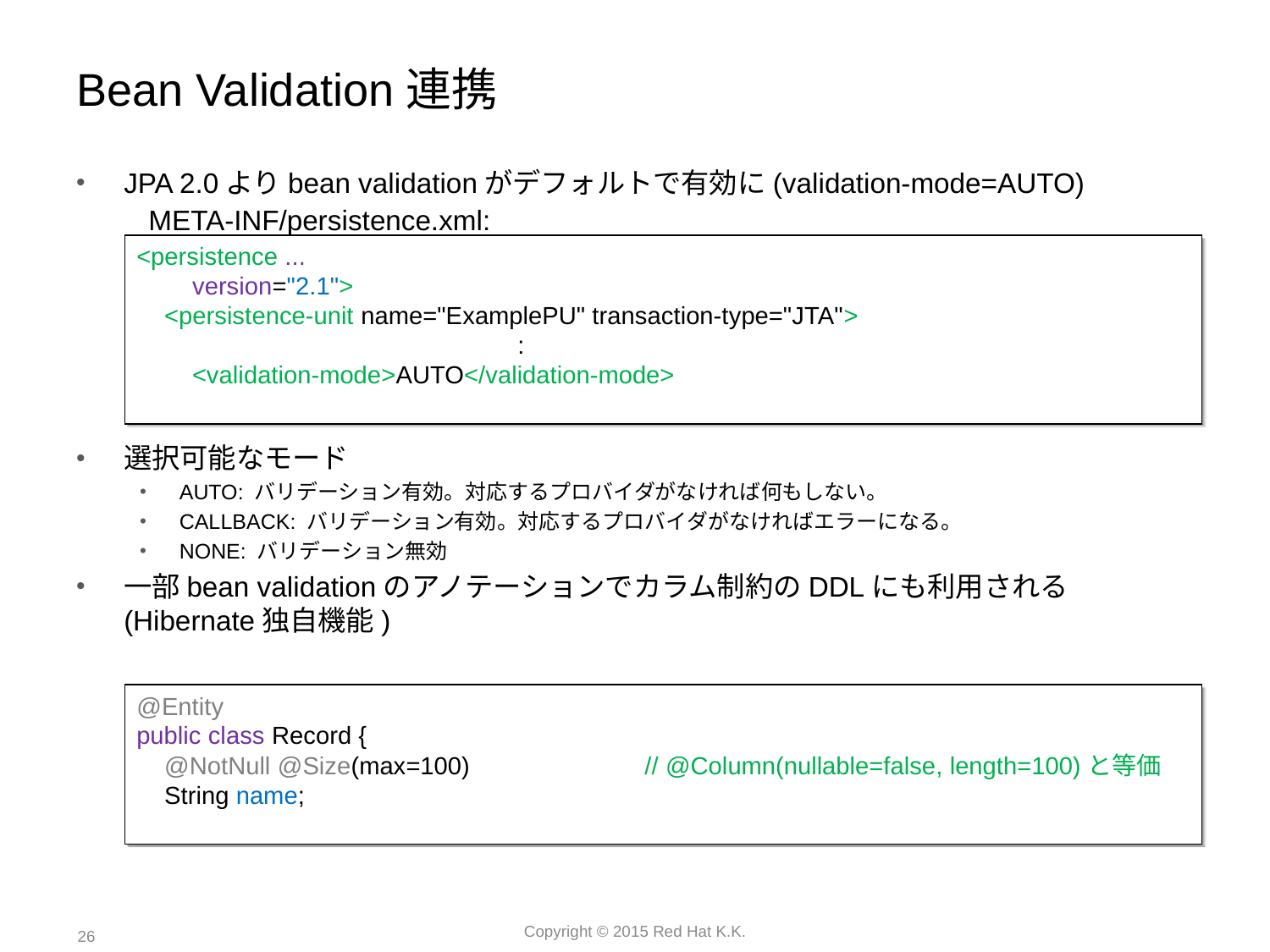

# Bean Validation連携
JPA 2.0よりbean validationがデフォルトで有効に(validation-mode=AUTO)

選択可能なモード
AUTO: バリデーション有効。対応するプロバイダがなければ何もしない。
CALLBACK: バリデーション有効。対応するプロバイダがなければエラーになる。
NONE: バリデーション無効
一部bean validationのアノテーションでカラム制約のDDLにも利用される
(Hibernate独自機能)

META-INF/persistence.xml:
<persistence ...
        version="2.1">
    <persistence-unit name="ExamplePU" transaction-type="JTA">
			:
        <validation-mode>AUTO</validation-mode>

@Entity
public class Record {
    @NotNull @Size(max=100)		// @Column(nullable=false, length=100)と等価
    String name;

26
Copyright © 2015 Red Hat K.K.